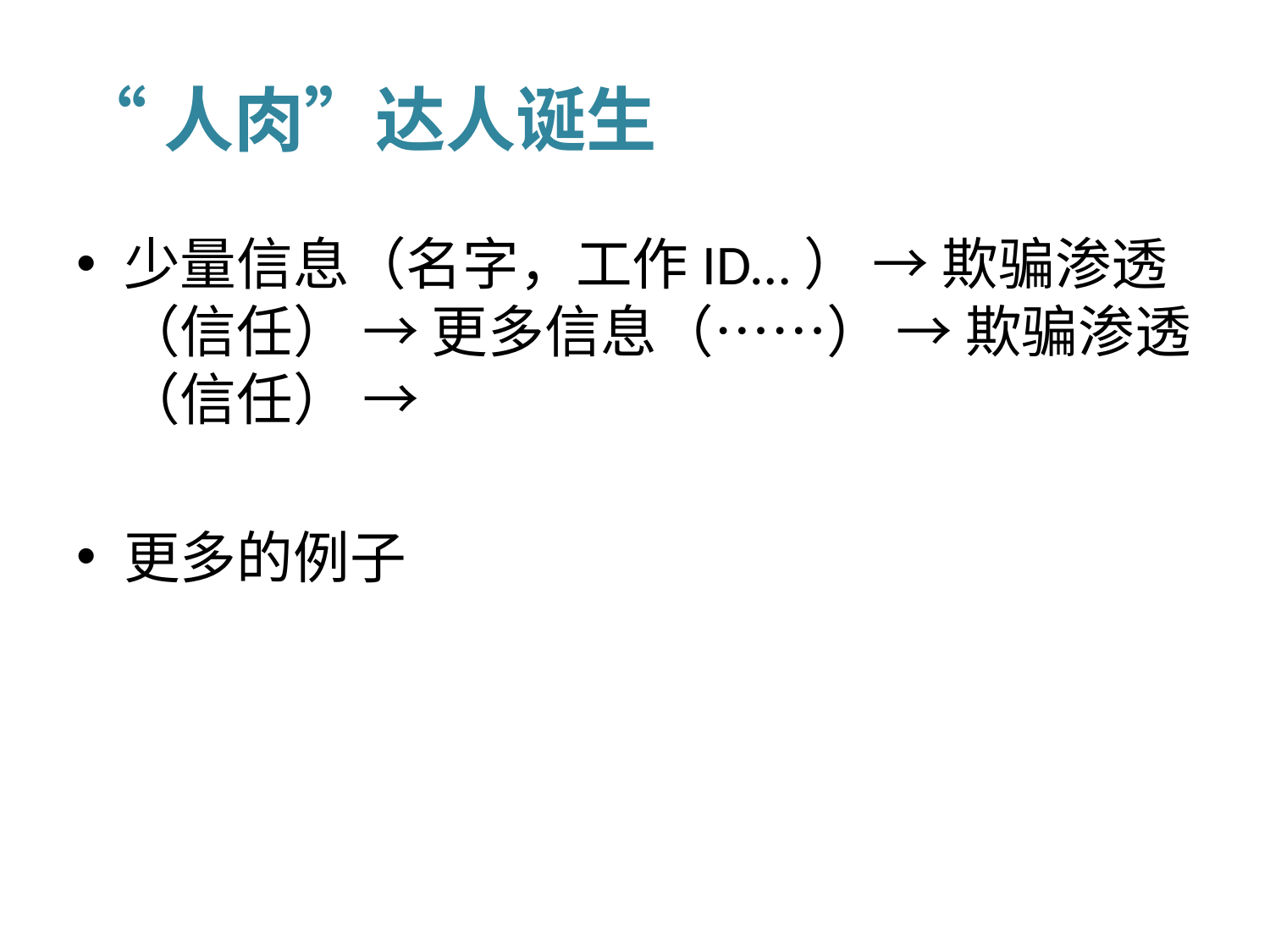

# “人肉”达人诞生
少量信息（名字，工作ID…） → 欺骗渗透（信任） → 更多信息（……） → 欺骗渗透（信任） →

更多的例子